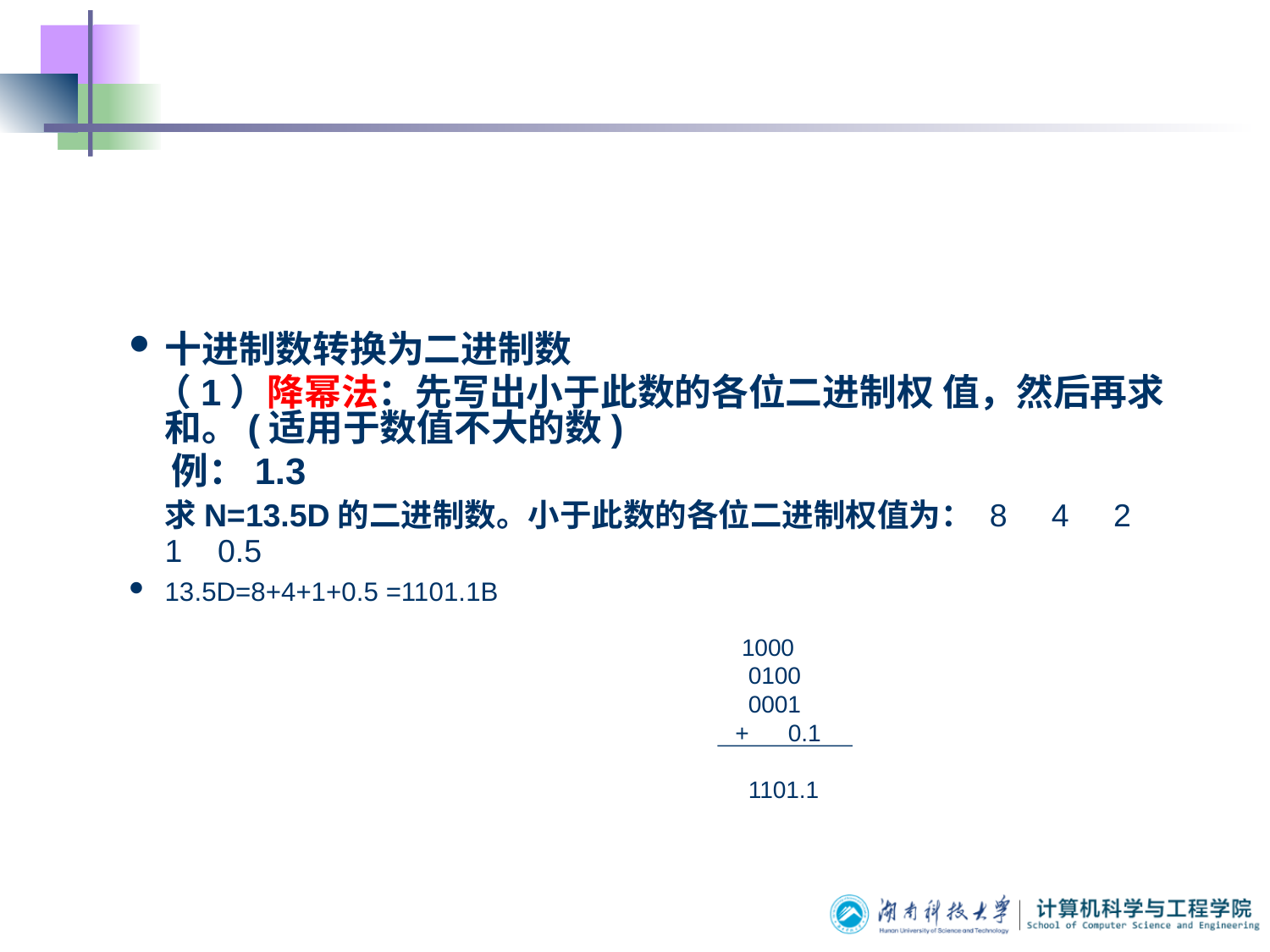

#
十进制数转换为二进制数
  （1）降幂法：先写出小于此数的各位二进制权 值，然后再求和。(适用于数值不大的数)
    例：1.3
	求N=13.5D的二进制数。小于此数的各位二进制权值为： 8     4     2     1    0.5
13.5D=8+4+1+0.5 =1101.1B
 1000
  0100
  0001
+      0.1
  1101.1